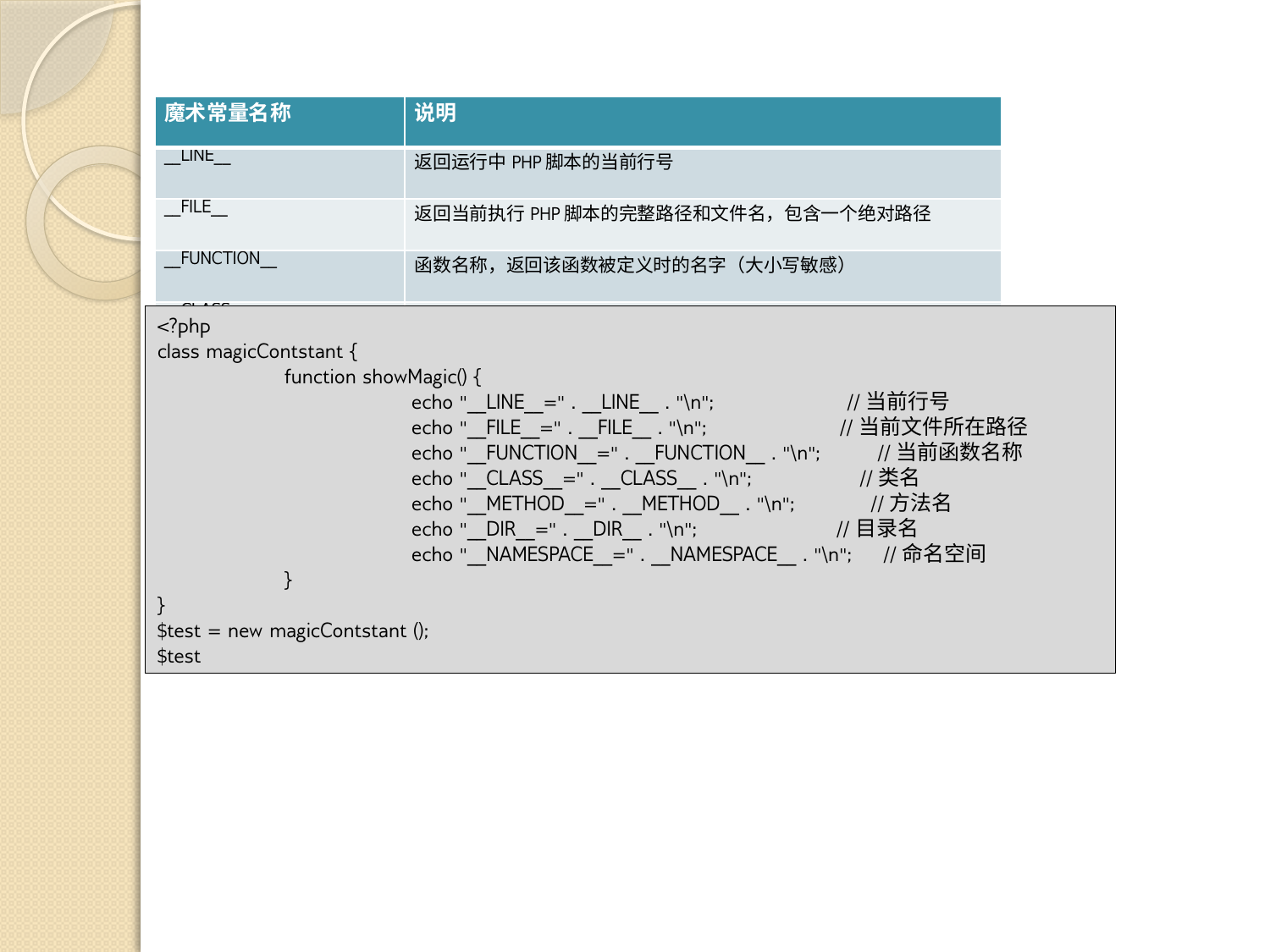

| 魔术常量名称 | 说明 |
| --- | --- |
| \_\_LINE\_\_ | 返回运行中PHP脚本的当前行号 |
| \_\_FILE\_\_ | 返回当前执行PHP脚本的完整路径和文件名，包含一个绝对路径 |
| \_\_FUNCTION\_\_ | 函数名称，返回该函数被定义时的名字（大小写敏感） |
| \_\_CLASS\_\_ | 类名称，返回该类被定义时的名字（大小写敏感） |
| \_\_METHOD\_\_ | 类的成员方法名称，返回该方法被定义时的名称（大小写敏感） |
| \_ \_DIR\_\_ | 目录，返回当前脚本的目录 |
| \_\_NAMESPACE\_\_ | 命名空间，返回当前脚本的命名空间 |
<?php
class magicContstant {
	function showMagic() {
		echo "__LINE__=" . __LINE__ . "\n";                     //当前行号
		echo "__FILE__=" . __FILE__ . "\n";                     //当前文件所在路径
		echo "__FUNCTION__=" . __FUNCTION__ . "\n";         //当前函数名称
		echo "__CLASS__=" . __CLASS__ . "\n";                 //类名
		echo "__METHOD__=" . __METHOD__ . "\n";            //方法名
		echo "__DIR__=" . __DIR__ . "\n";                      //目录名
		echo "__NAMESPACE__=" . __NAMESPACE__ . "\n";     //命名空间
	}
}
$test = new magicContstant ();
$test